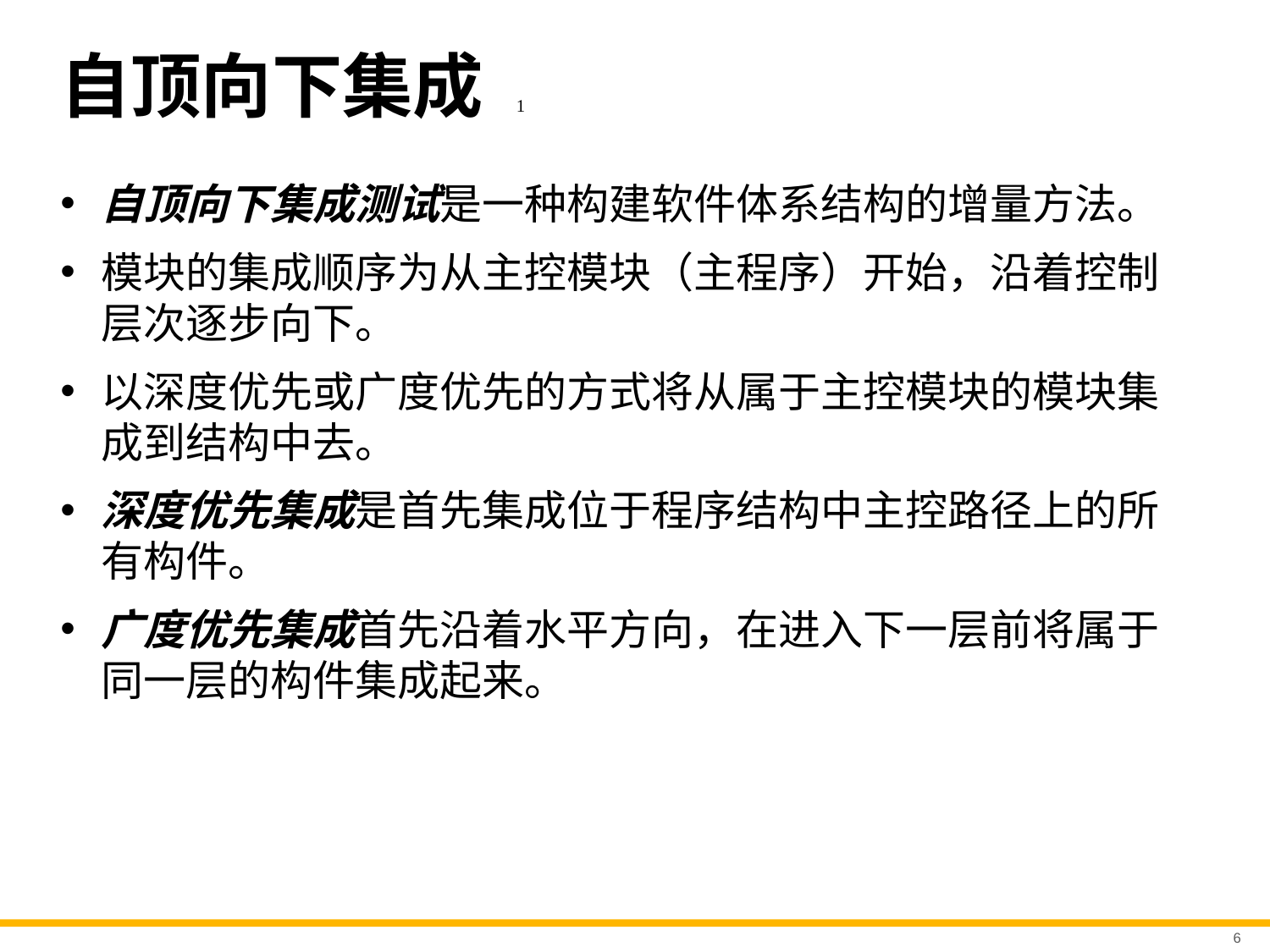

# 自顶向下集成 1
自顶向下集成测试是一种构建软件体系结构的增量方法。
模块的集成顺序为从主控模块（主程序）开始，沿着控制层次逐步向下。
以深度优先或广度优先的方式将从属于主控模块的模块集成到结构中去。
深度优先集成是首先集成位于程序结构中主控路径上的所有构件。
广度优先集成首先沿着水平方向，在进入下一层前将属于同一层的构件集成起来。
6